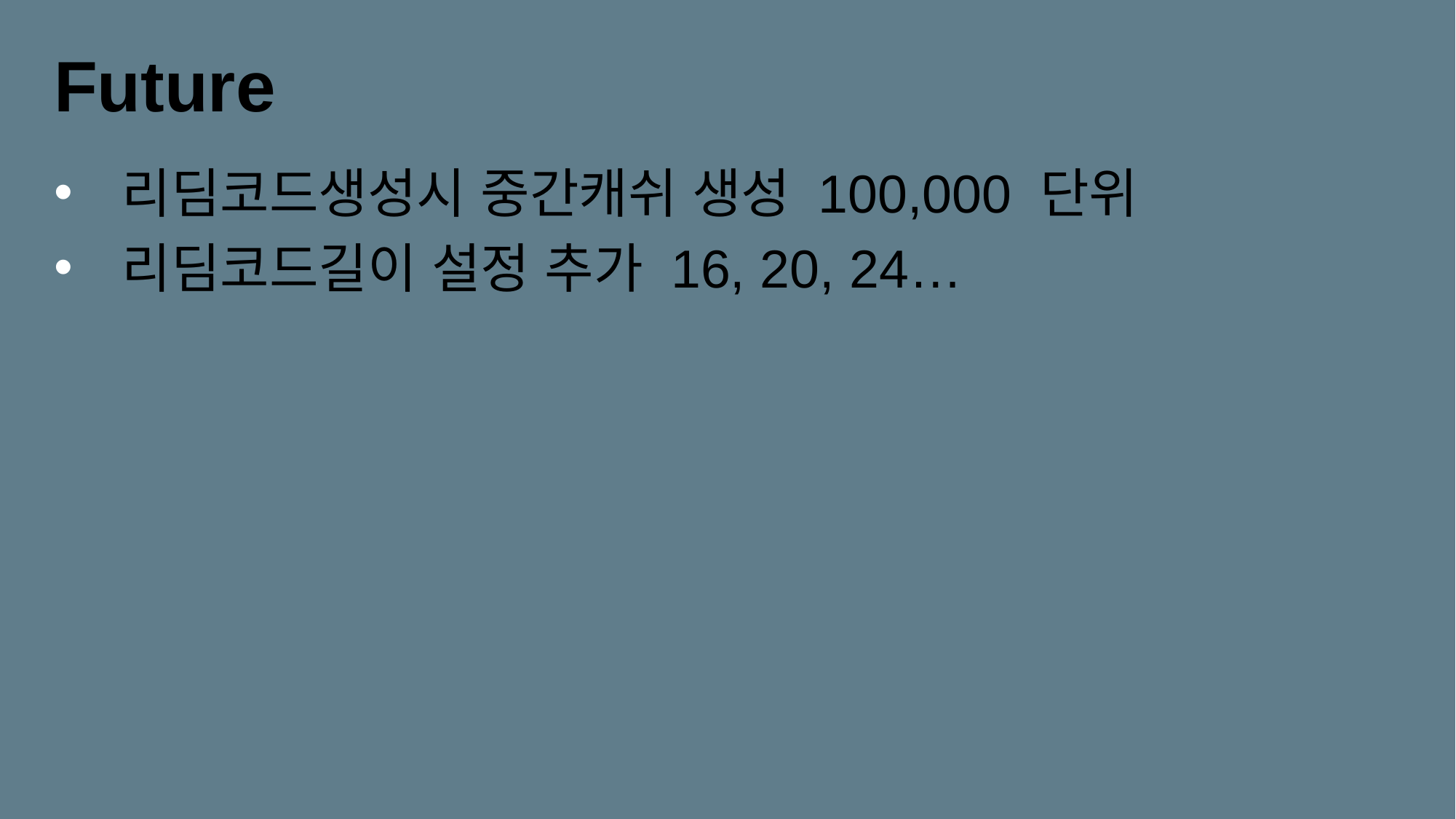

# Future
리딤코드생성시 중간캐쉬 생성 100,000 단위
리딤코드길이 설정 추가 16, 20, 24…